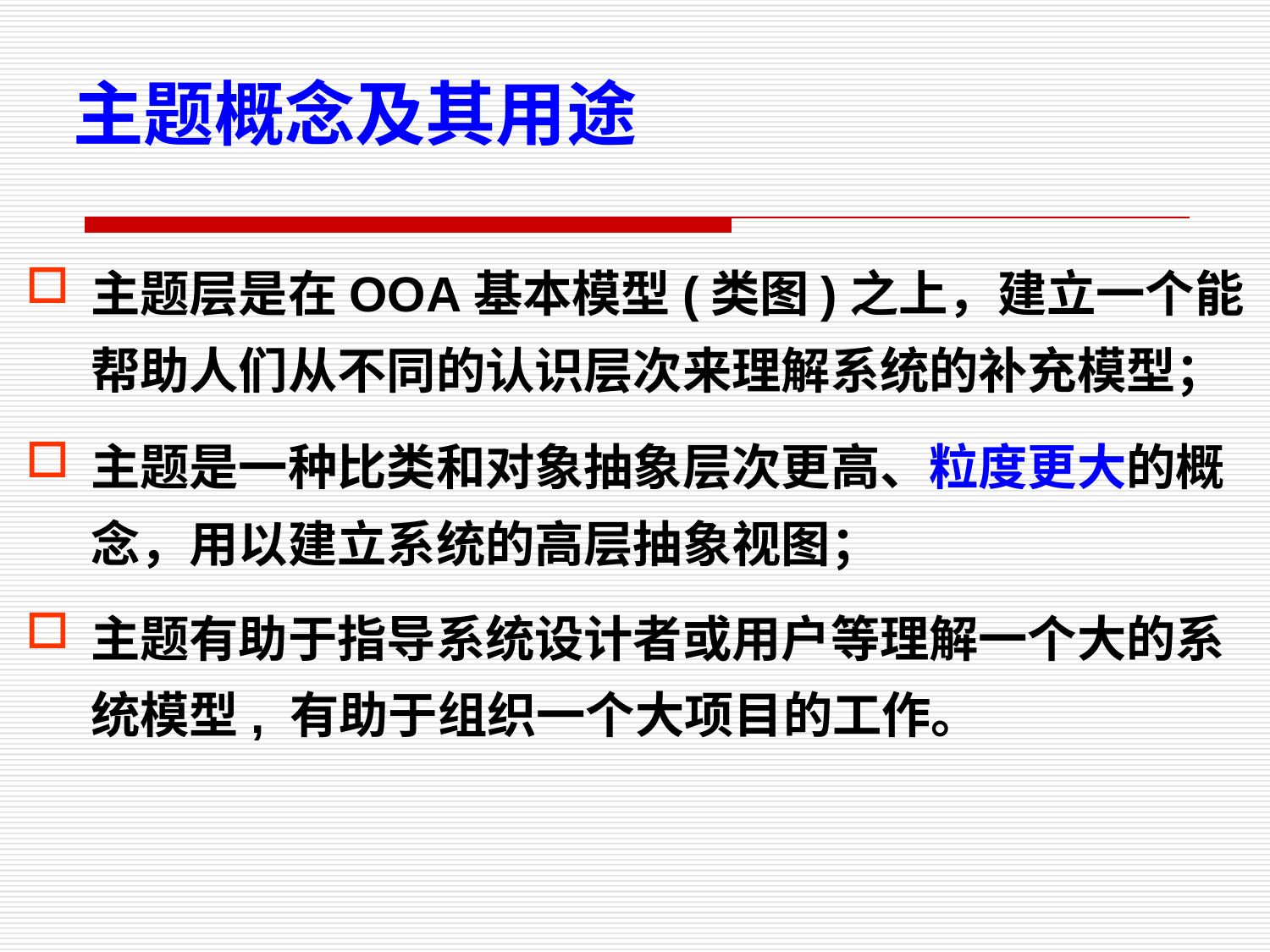

主题概念及其用途
主题层是在OOA基本模型(类图)之上，建立一个能帮助人们从不同的认识层次来理解系统的补充模型；
主题是一种比类和对象抽象层次更高、粒度更大的概念，用以建立系统的高层抽象视图；
主题有助于指导系统设计者或用户等理解一个大的系统模型, 有助于组织一个大项目的工作。